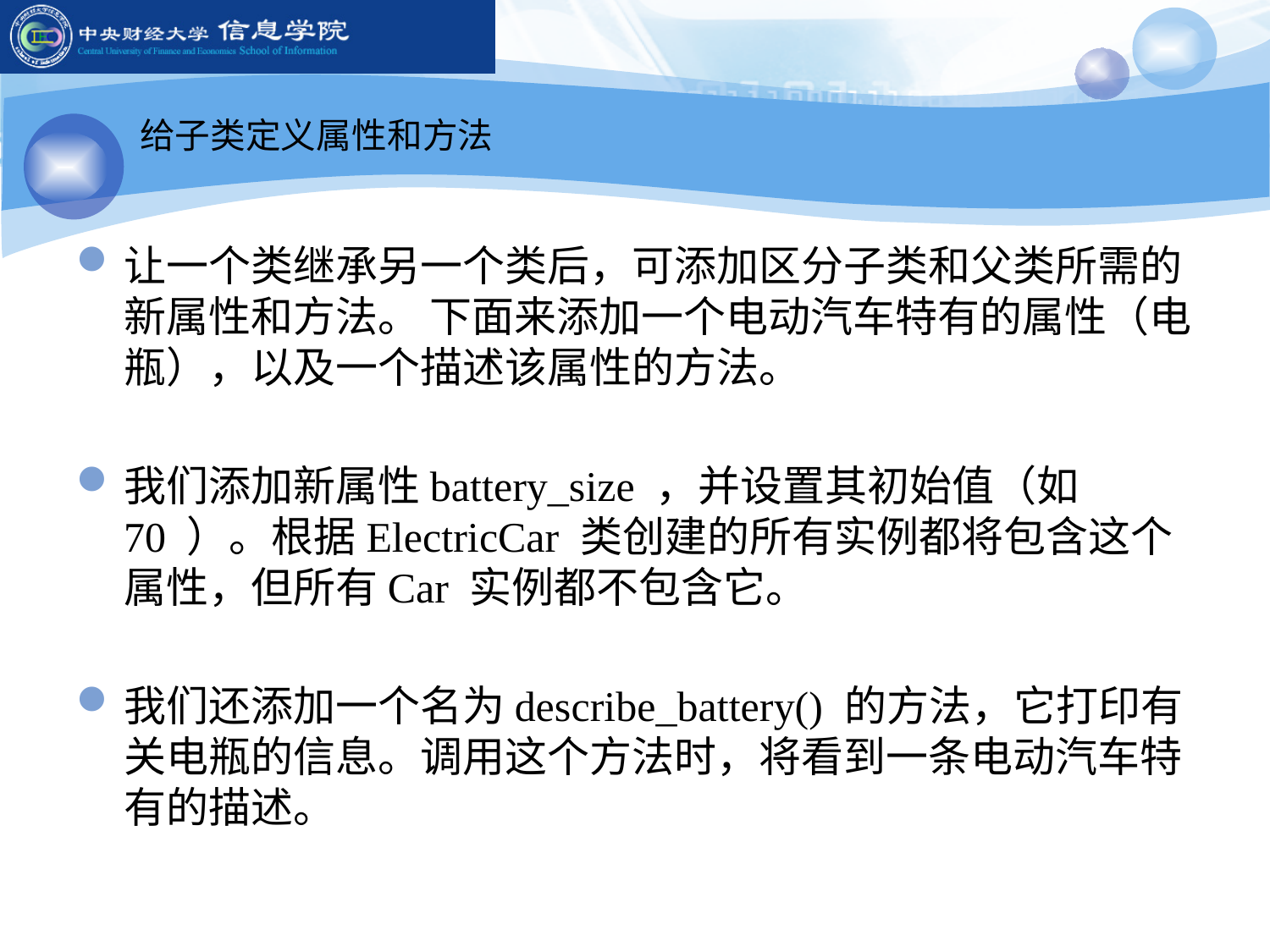

给子类定义属性和方法
让一个类继承另一个类后，可添加区分子类和父类所需的新属性和方法。 下面来添加一个电动汽车特有的属性（电瓶），以及一个描述该属性的方法。

我们添加新属性battery_size ，并设置其初始值（如70 ）。根据ElectricCar 类创建的所有实例都将包含这个属性，但所有Car 实例都不包含它。

我们还添加一个名为describe_battery() 的方法，它打印有关电瓶的信息。调用这个方法时，将看到一条电动汽车特有的描述。